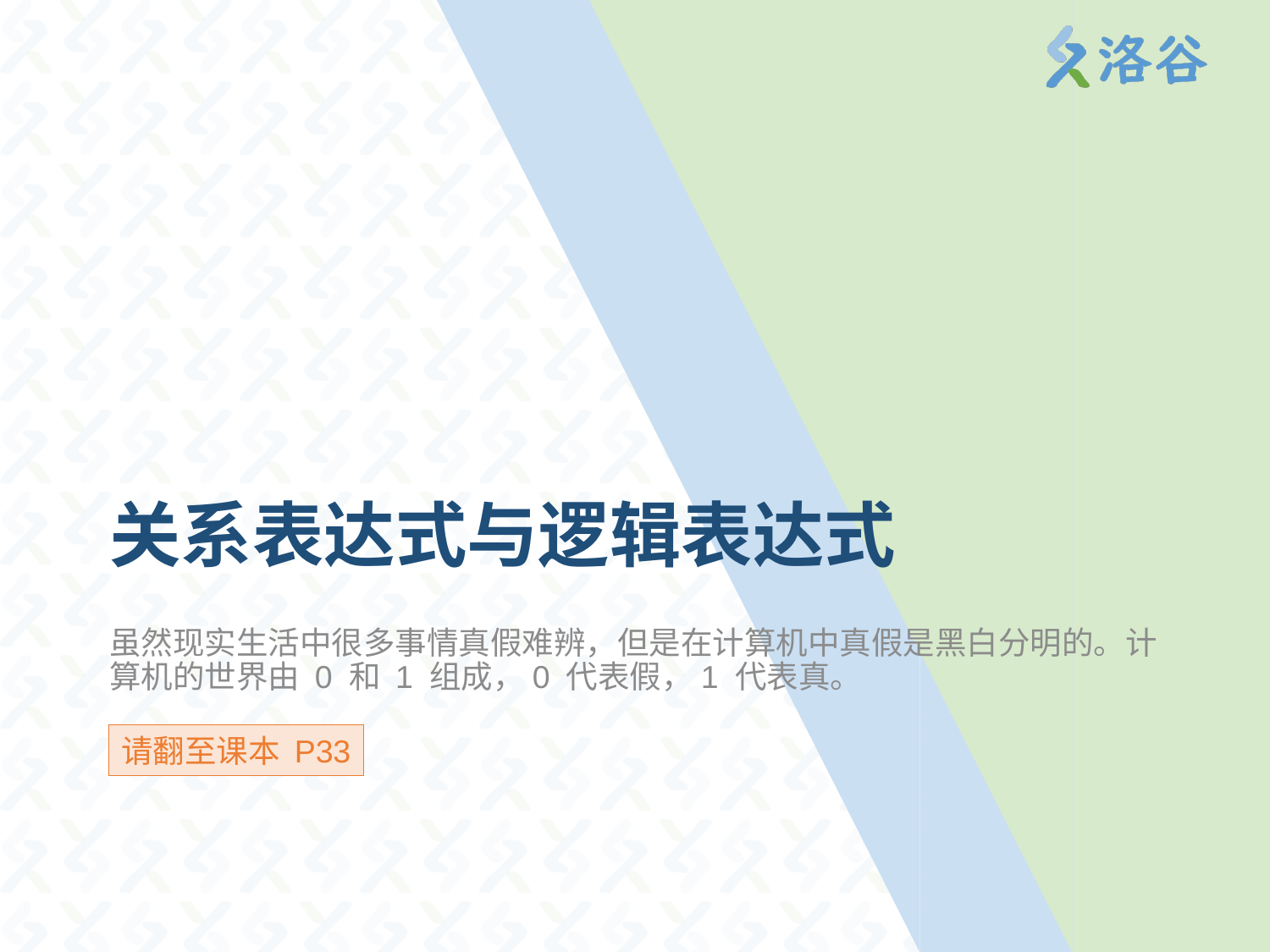

# 关系表达式与逻辑表达式
虽然现实生活中很多事情真假难辨，但是在计算机中真假是黑白分明的。计算机的世界由 0 和 1 组成，0 代表假，1 代表真。
请翻至课本 P33